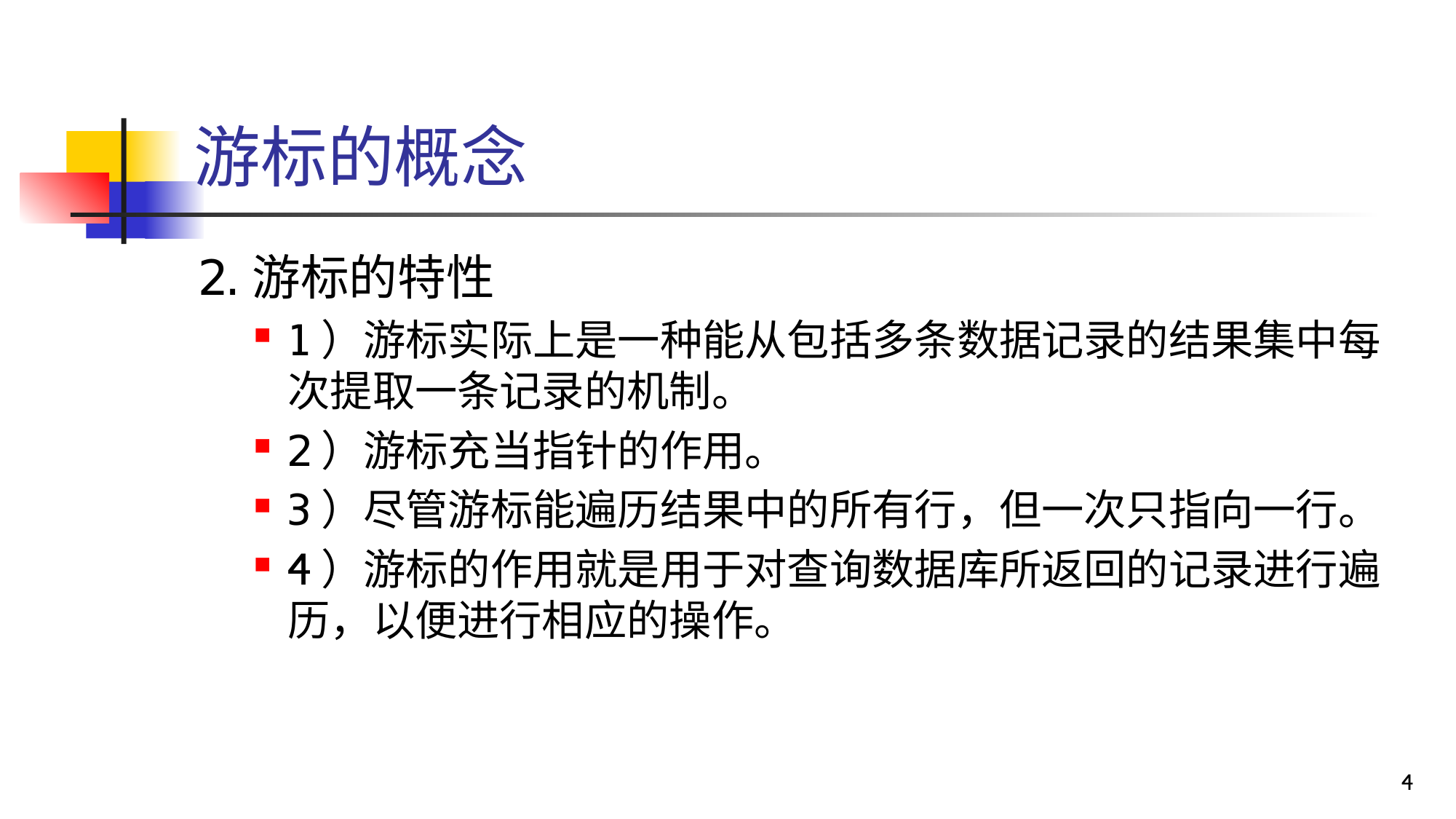

# 游标的概念
2.游标的特性
1）游标实际上是一种能从包括多条数据记录的结果集中每次提取一条记录的机制。
2）游标充当指针的作用。
3）尽管游标能遍历结果中的所有行，但一次只指向一行。
4）游标的作用就是用于对查询数据库所返回的记录进行遍历，以便进行相应的操作。

4